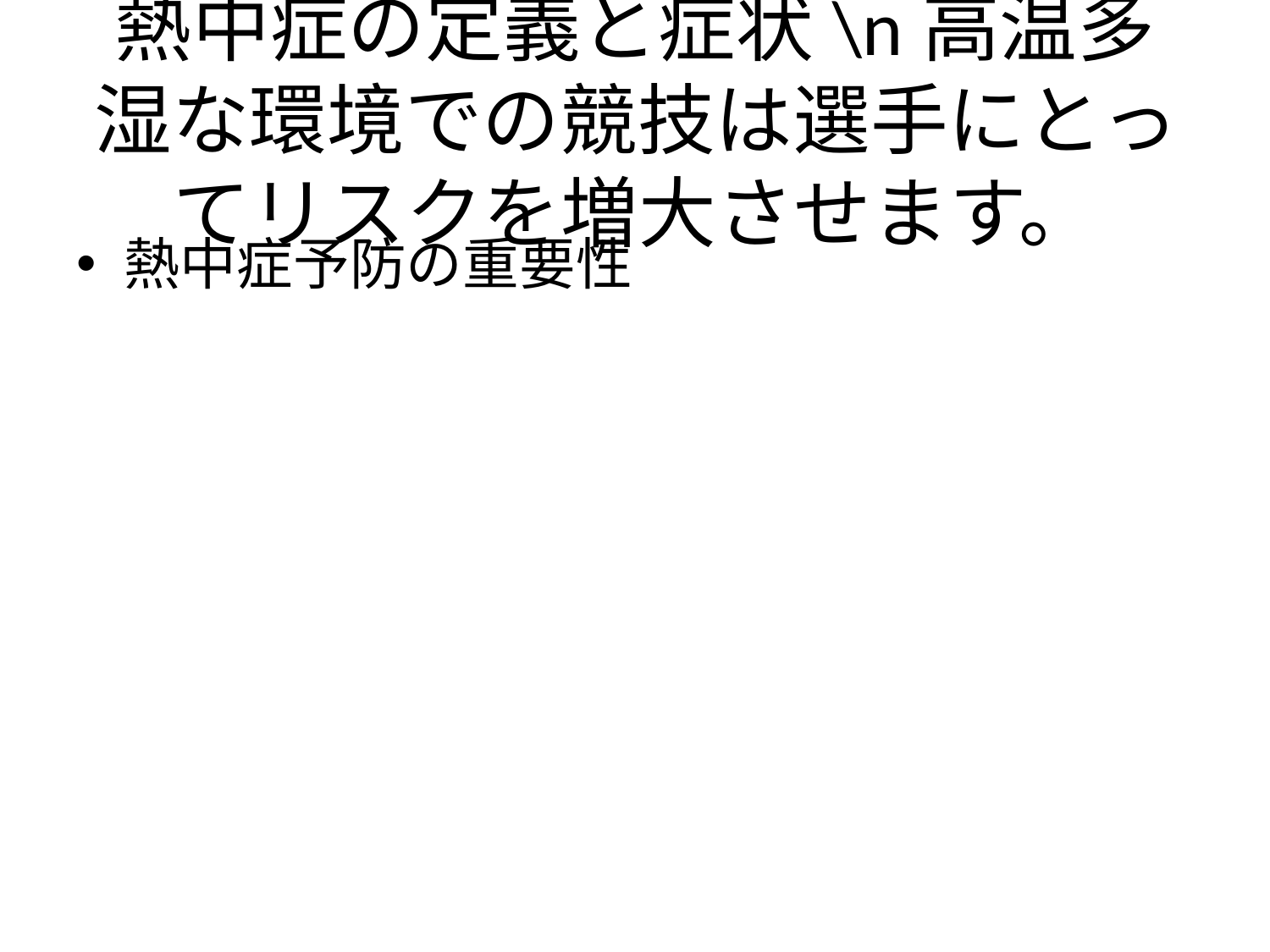

# 熱中症の定義と症状\n高温多湿な環境での競技は選手にとってリスクを増大させます。
熱中症予防の重要性